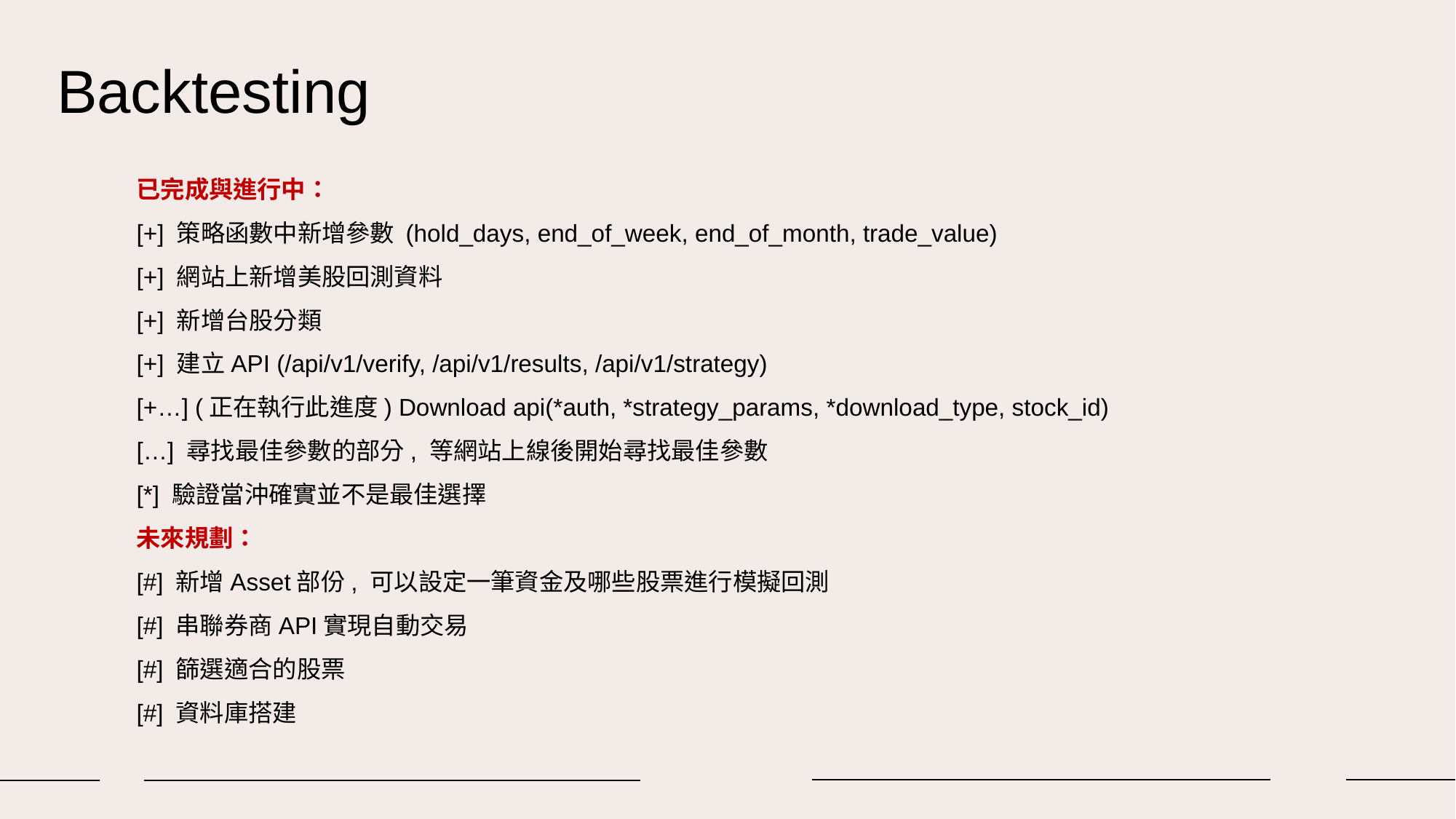

# Backtesting
已完成與進行中：
[+] 策略函數中新增參數 (hold_days, end_of_week, end_of_month, trade_value)
[+] 網站上新增美股回測資料
[+] 新增台股分類
[+] 建立API (/api/v1/verify, /api/v1/results, /api/v1/strategy)
[+…] (正在執行此進度) Download api(*auth, *strategy_params, *download_type, stock_id)
[…] 尋找最佳參數的部分, 等網站上線後開始尋找最佳參數
[*] 驗證當沖確實並不是最佳選擇
未來規劃：
[#] 新增Asset部份, 可以設定一筆資金及哪些股票進行模擬回測
[#] 串聯券商API實現自動交易
[#] 篩選適合的股票
[#] 資料庫搭建